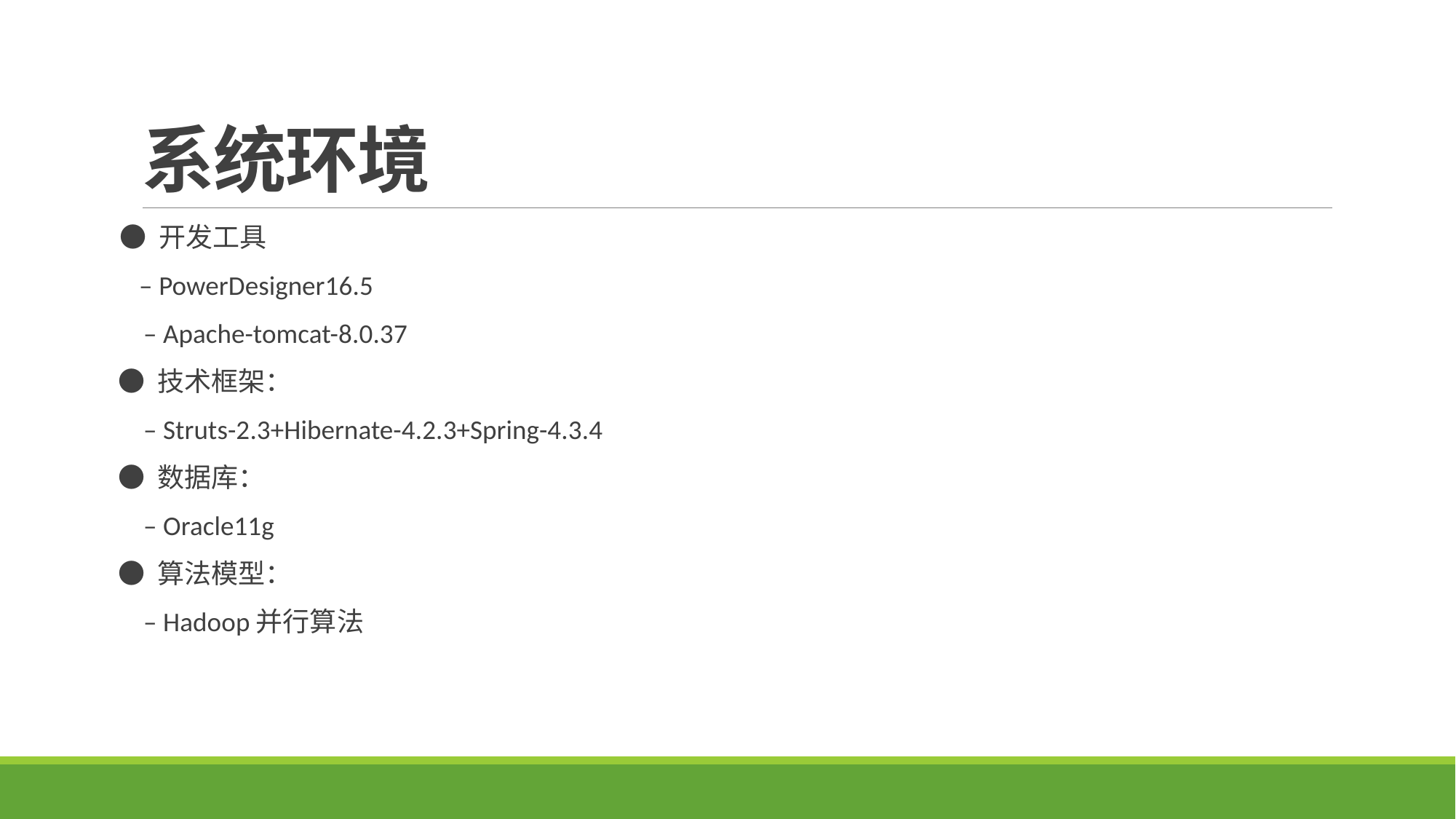

# 系统环境
    ● 开发工具
       – PowerDesigner16.5
      – Apache-tomcat-8.0.37
  ● 技术框架：
      – Struts-2.3+Hibernate-4.2.3+Spring-4.3.4
  ● 数据库：
      – Oracle11g
  ● 算法模型：
      – Hadoop并行算法